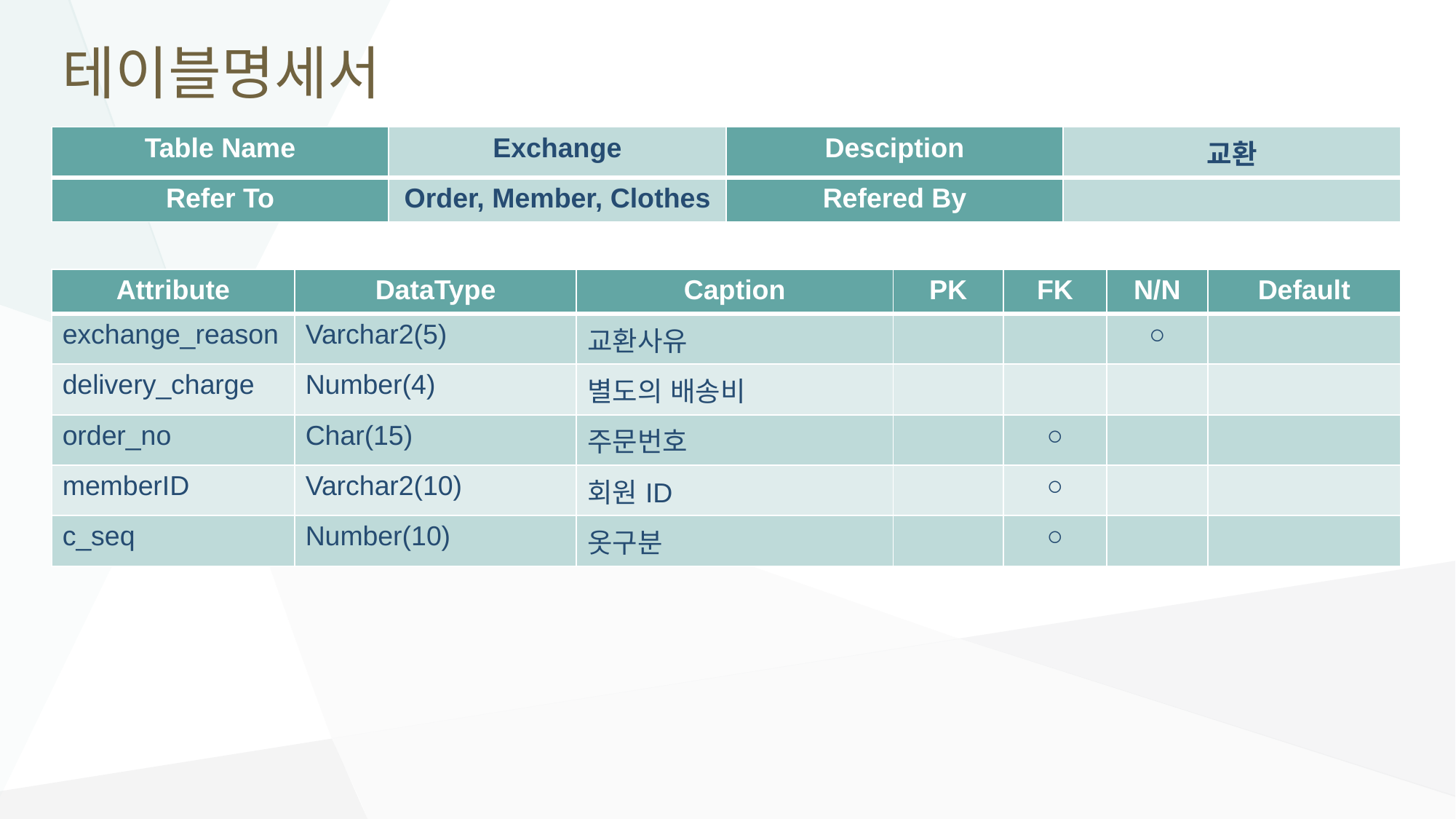

# 테이블명세서
| Table Name | Exchange | Desciption | 교환 |
| --- | --- | --- | --- |
| Refer To | Order, Member, Clothes | Refered By |  |
| Attribute | DataType | Caption | PK | FK | N/N | Default |
| --- | --- | --- | --- | --- | --- | --- |
| exchange\_reason | Varchar2(5) | 교환사유 |  |  | ○ |  |
| delivery\_charge | Number(4) | 별도의 배송비 |  |  |  |  |
| order\_no | Char(15) | 주문번호 |  | ○ |  |  |
| memberID | Varchar2(10) | 회원ID |  | ○ |  |  |
| c\_seq | Number(10) | 옷구분 |  | ○ |  |  |